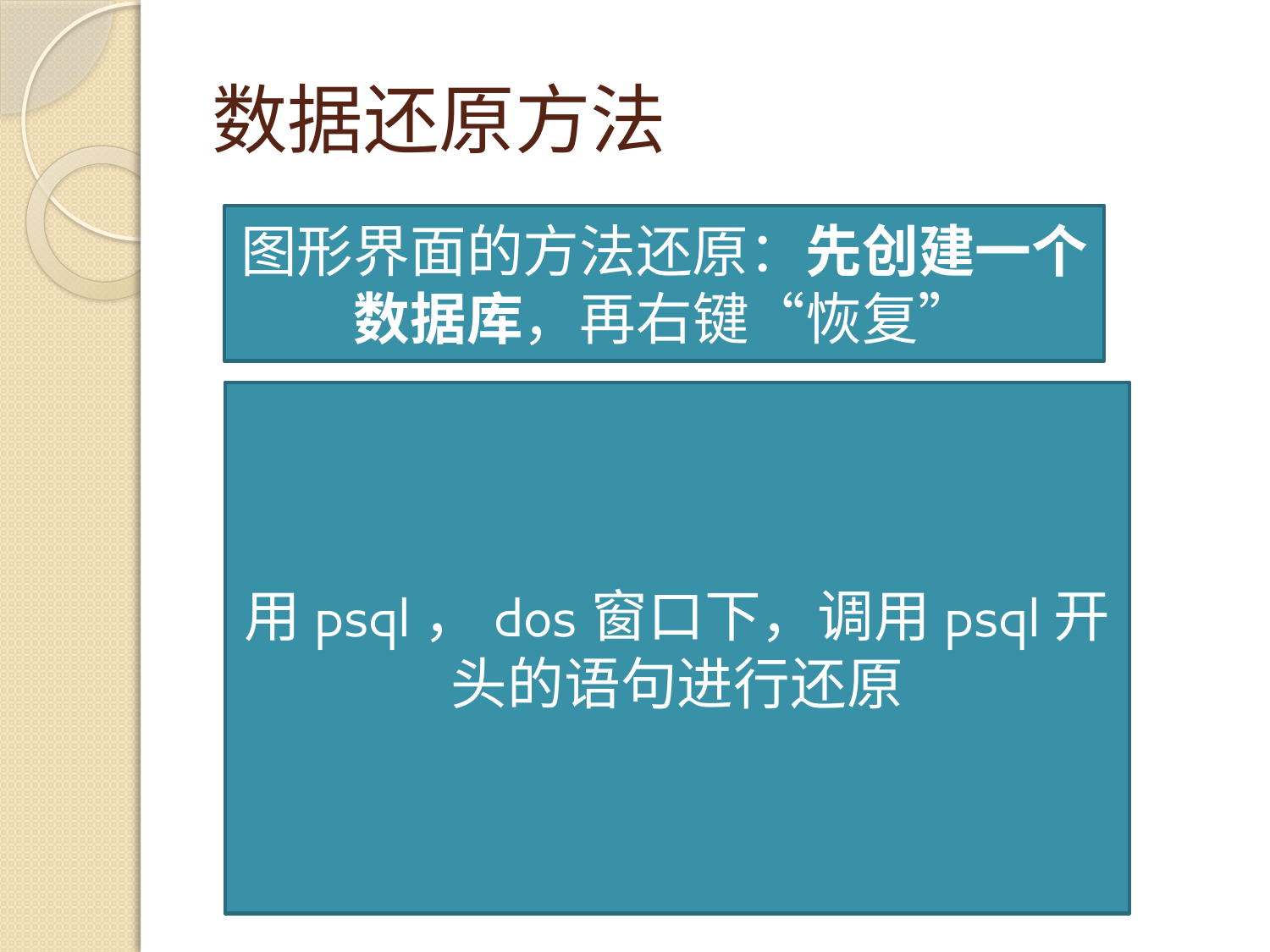

# 数据还原方法
pgAdmin III 备份单个数据库
图形界面

图形界面的方法还原：先创建一个数据库，再右键“恢复”
用psql，dos窗口下，调用psql开头的语句进行还原
Pg_dump工具备份单个数据库或者某个数据库里的某几个表
Dos窗口下，调用pg_dump开头的语句

Pg_dumpall工具备份整个服务器的数据库
Dos窗口下，调用pg_dumpall开头的语句